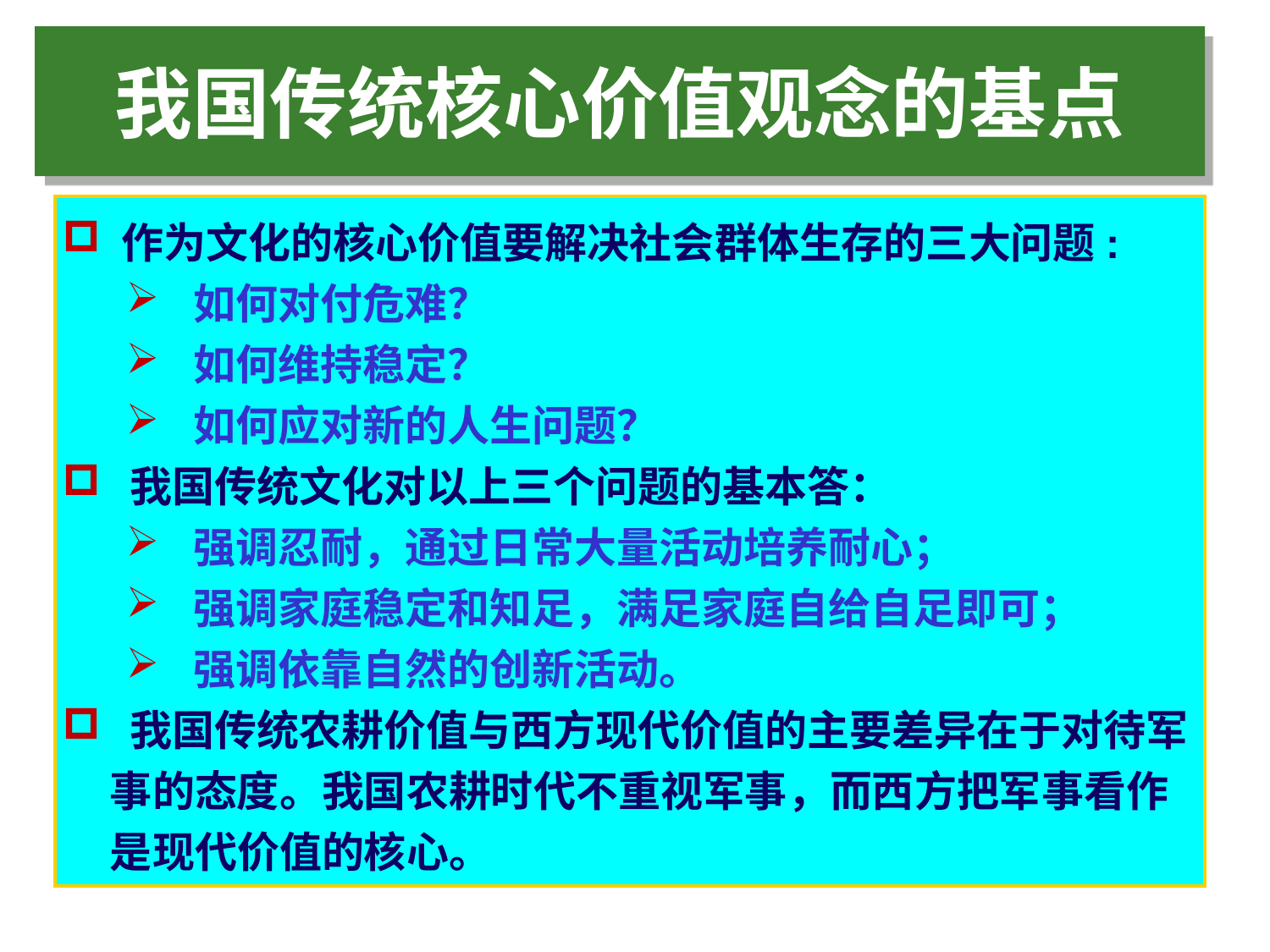

我国传统核心价值观念的基点
 作为文化的核心价值要解决社会群体生存的三大问题:
 如何对付危难？
 如何维持稳定？
 如何应对新的人生问题？
 我国传统文化对以上三个问题的基本答：
 强调忍耐，通过日常大量活动培养耐心；
 强调家庭稳定和知足，满足家庭自给自足即可；
 强调依靠自然的创新活动。
 我国传统农耕价值与西方现代价值的主要差异在于对待军事的态度。我国农耕时代不重视军事，而西方把军事看作是现代价值的核心。
49